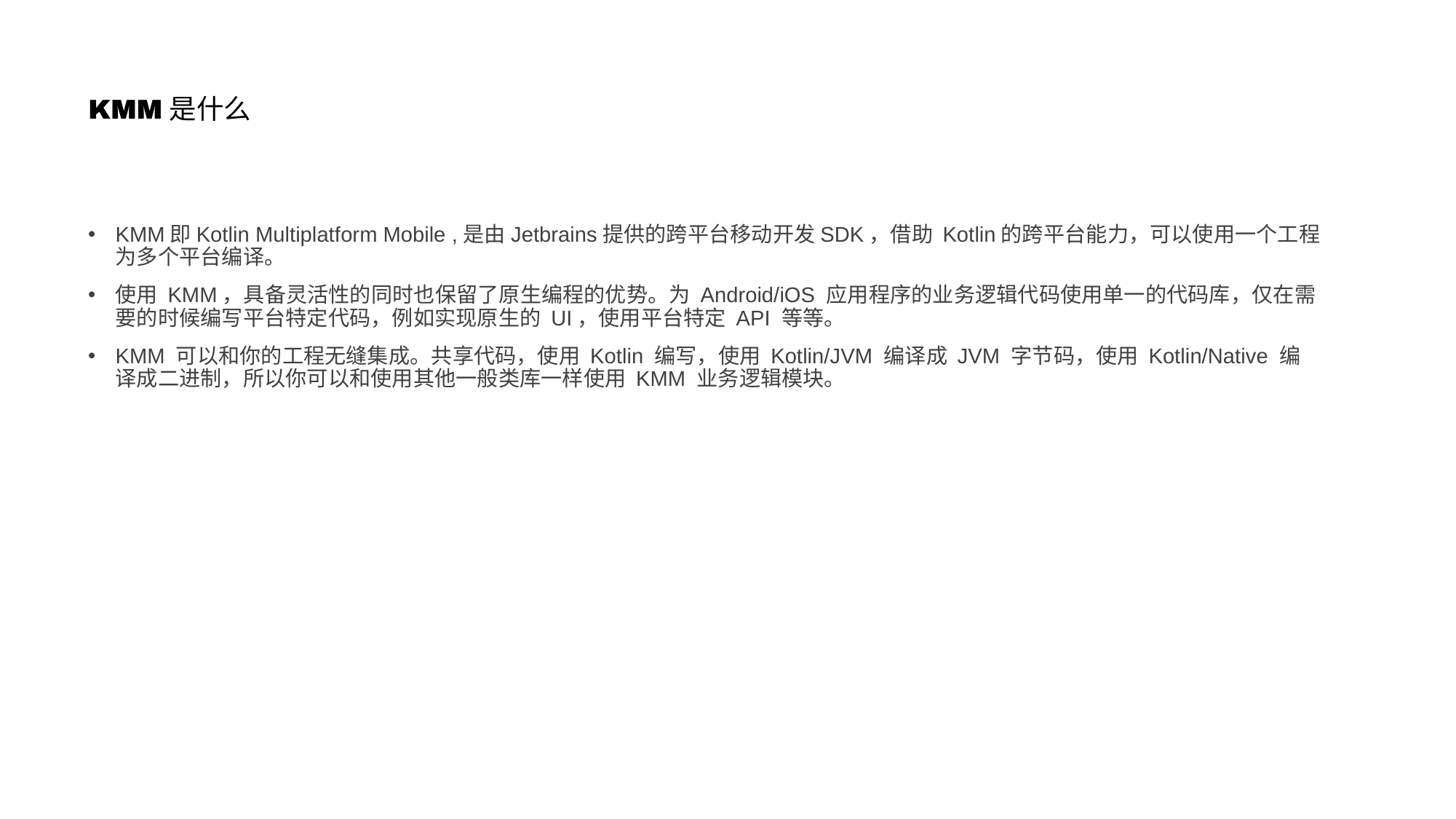

# KMM是什么
KMM即Kotlin Multiplatform Mobile ,是由Jetbrains提供的跨平台移动开发SDK，借助 Kotlin的跨平台能力，可以使用一个工程为多个平台编译。
使用 KMM，具备灵活性的同时也保留了原生编程的优势。为 Android/iOS 应用程序的业务逻辑代码使用单一的代码库，仅在需要的时候编写平台特定代码，例如实现原生的 UI，使用平台特定 API 等等。
KMM 可以和你的工程无缝集成。共享代码，使用 Kotlin 编写，使用 Kotlin/JVM 编译成 JVM 字节码，使用 Kotlin/Native 编译成二进制，所以你可以和使用其他一般类库一样使用 KMM 业务逻辑模块。